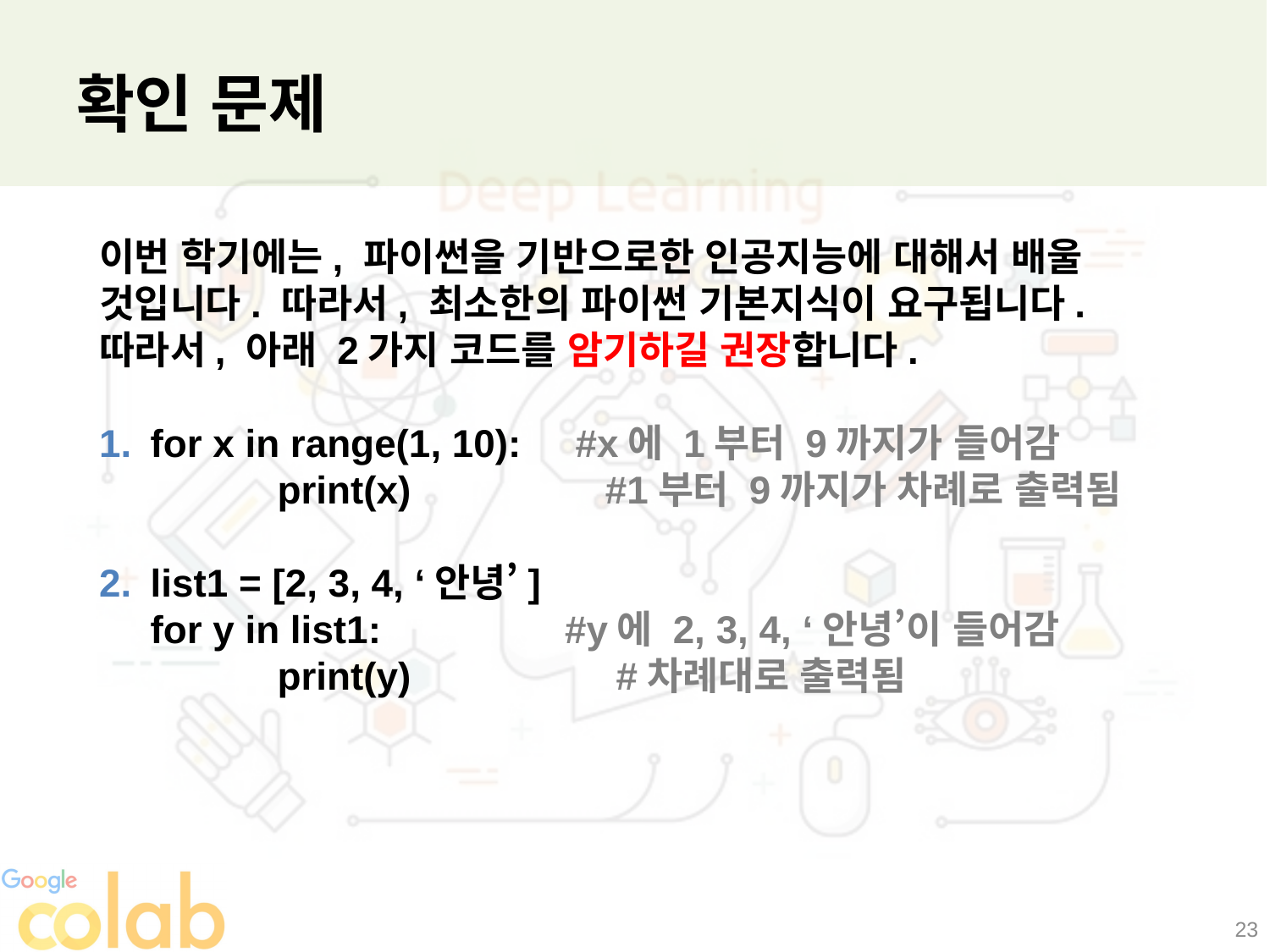

확인 문제
이번 학기에는, 파이썬을 기반으로한 인공지능에 대해서 배울 것입니다. 따라서, 최소한의 파이썬 기본지식이 요구됩니다. 따라서, 아래 2가지 코드를 암기하길 권장합니다.
for x in range(1, 10):     #x에 1부터 9까지가 들어감
	print(x)                  #1부터 9까지가 차례로 출력됨
list1 = [2, 3, 4, ‘안녕’]
for y in list1:                 #y에 2, 3, 4, ‘안녕’이 들어감
	print(y)                   #차례대로 출력됨

23